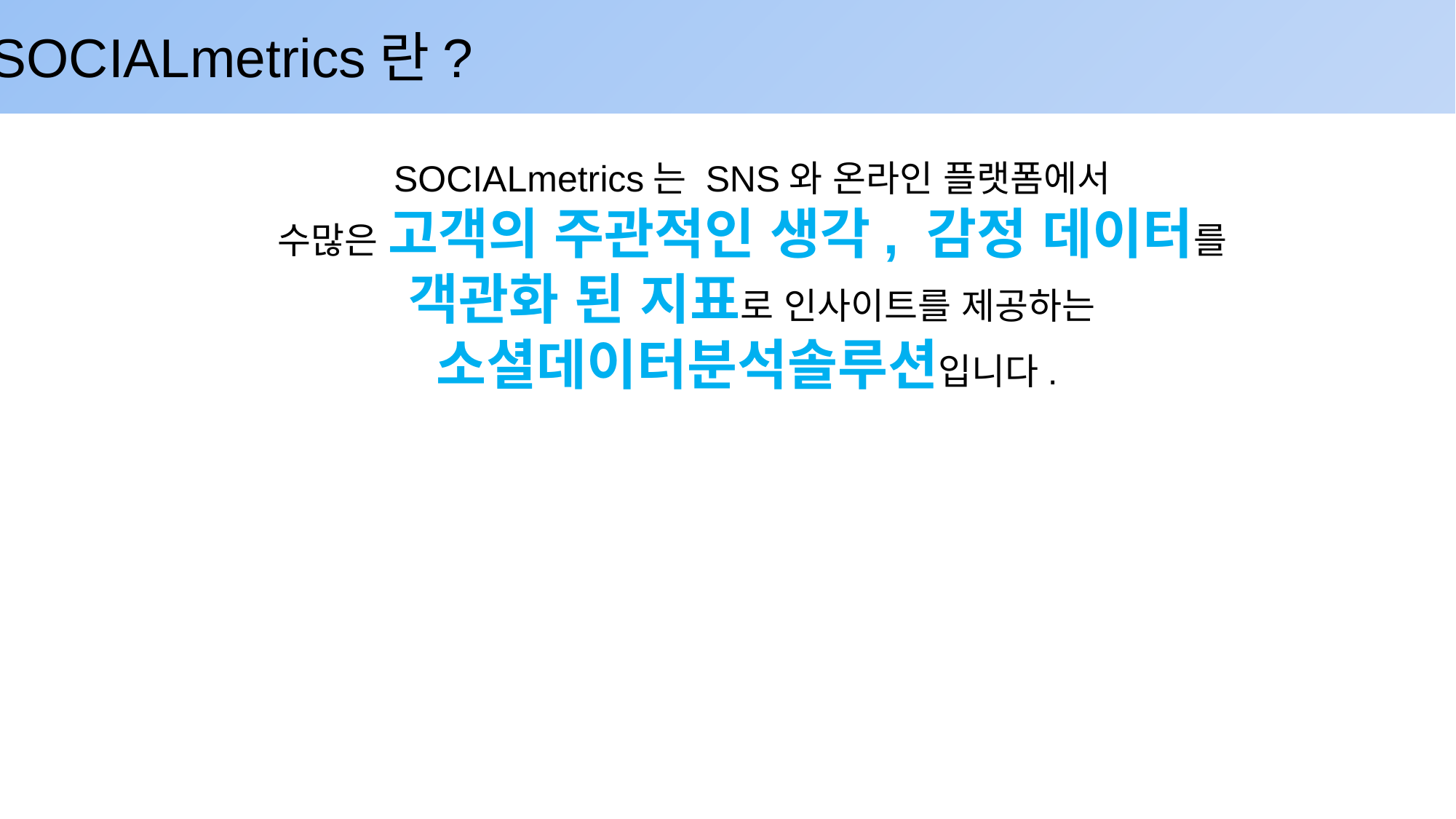

SOCIALmetrics란?
SOCIALmetrics는 SNS와 온라인 플랫폼에서
수많은 고객의 주관적인 생각, 감정 데이터를
객관화 된 지표로 인사이트를 제공하는
소셜데이터분석솔루션입니다.